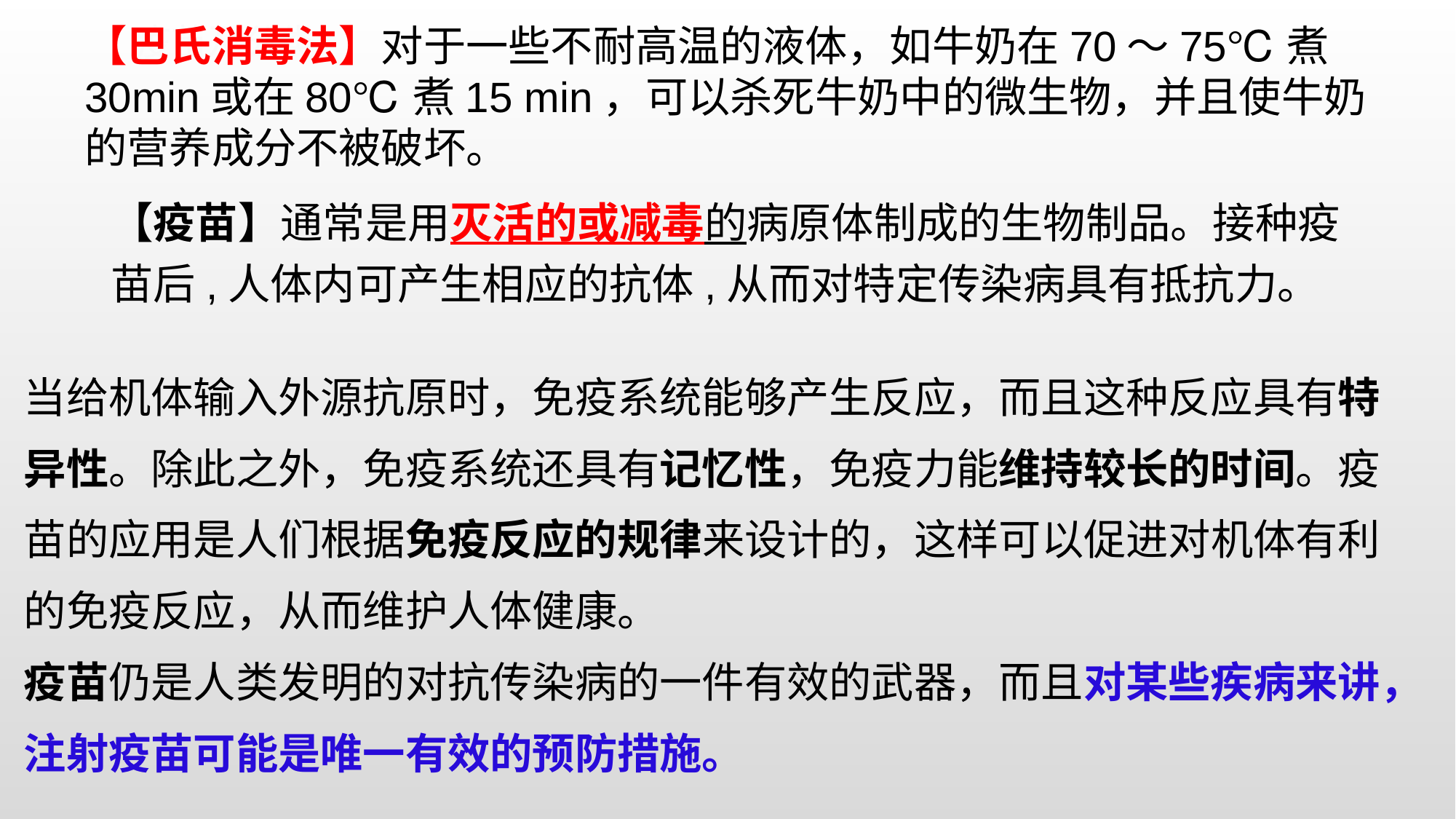

【巴氏消毒法】对于一些不耐高温的液体，如牛奶在70～75℃煮 30min或在80℃煮15 min，可以杀死牛奶中的微生物，并且使牛奶的营养成分不被破坏。
疫苗及分类
【疫苗】通常是用灭活的或减毒的病原体制成的生物制品。接种疫苗后,人体内可产生相应的抗体,从而对特定传染病具有抵抗力。
当给机体输入外源抗原时，免疫系统能够产生反应，而且这种反应具有特异性。除此之外，免疫系统还具有记忆性，免疫力能维持较长的时间。疫苗的应用是人们根据免疫反应的规律来设计的，这样可以促进对机体有利的免疫反应，从而维护人体健康。
疫苗仍是人类发明的对抗传染病的一件有效的武器，而且对某些疾病来讲，注射疫苗可能是唯一有效的预防措施。